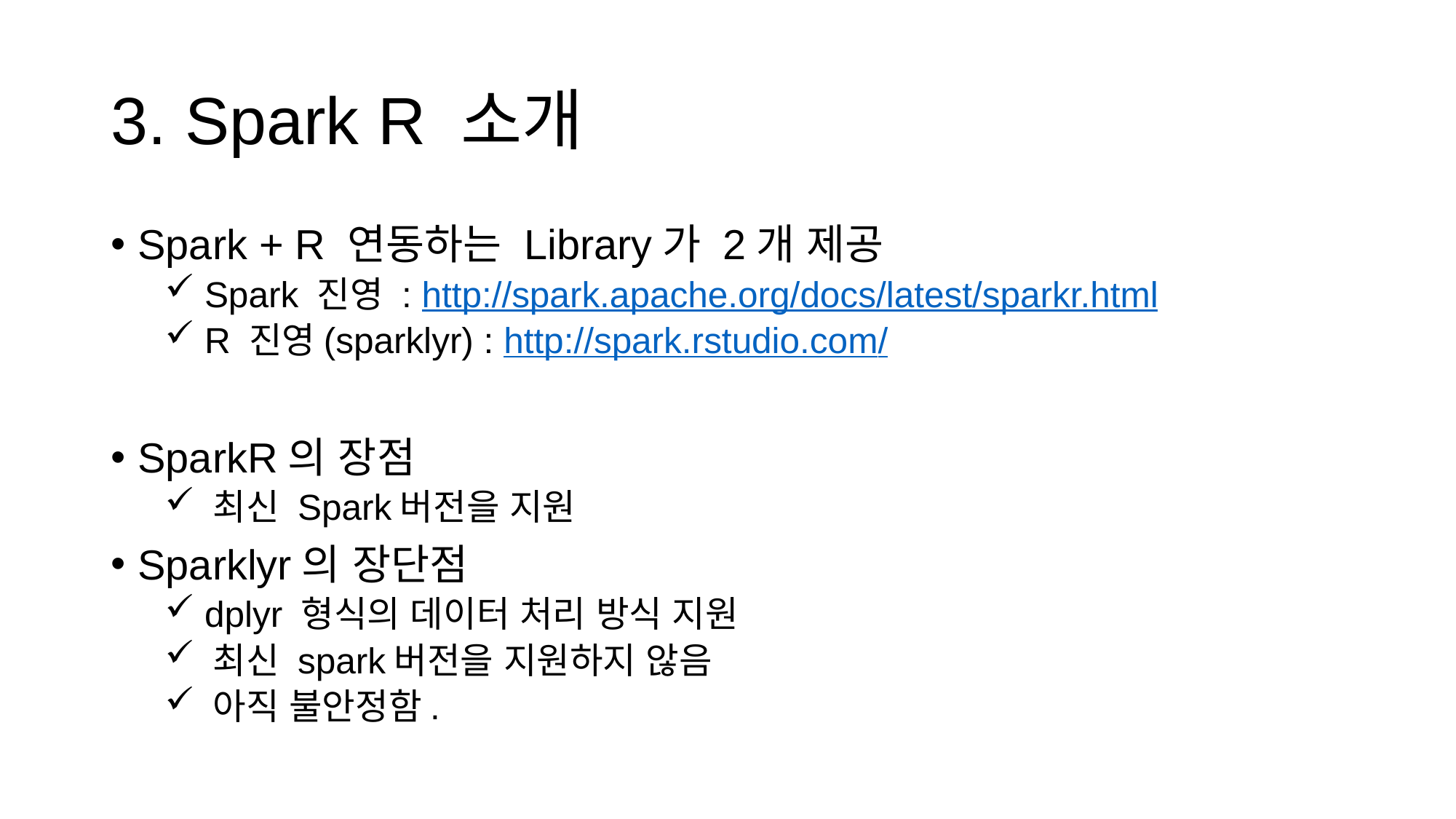

# 3. Spark R 소개
Spark + R 연동하는 Library가 2개 제공
 Spark 진영 : http://spark.apache.org/docs/latest/sparkr.html
 R 진영(sparklyr) : http://spark.rstudio.com/

SparkR의 장점
 최신 Spark버전을 지원
Sparklyr의 장단점
 dplyr 형식의 데이터 처리 방식 지원
 최신 spark버전을 지원하지 않음
 아직 불안정함.